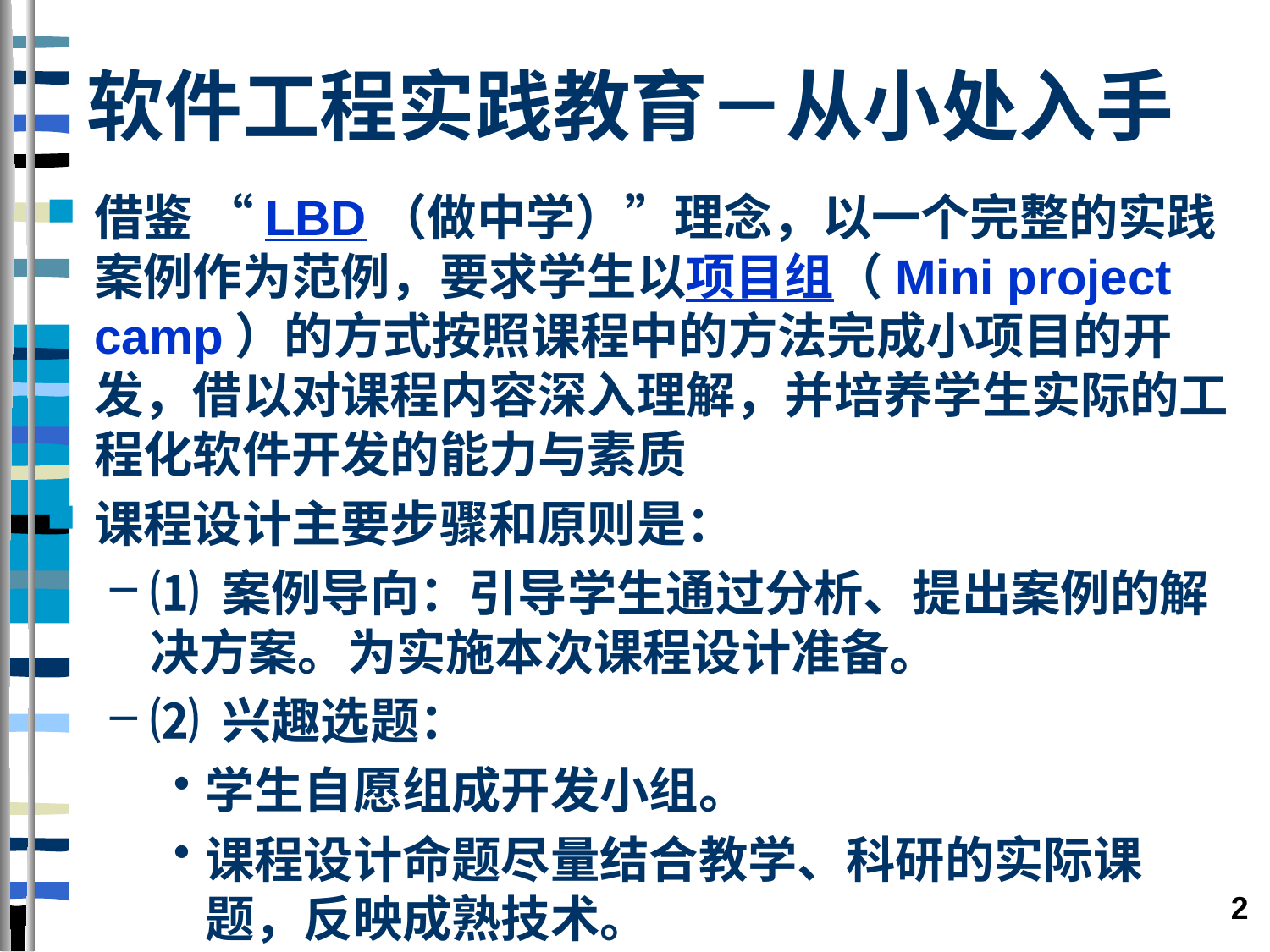

# 软件工程实践教育－从小处入手
借鉴 “LBD（做中学）”理念，以一个完整的实践案例作为范例，要求学生以项目组（Mini project camp）的方式按照课程中的方法完成小项目的开发，借以对课程内容深入理解，并培养学生实际的工程化软件开发的能力与素质
课程设计主要步骤和原则是：
⑴ 案例导向：引导学生通过分析、提出案例的解决方案。为实施本次课程设计准备。
⑵ 兴趣选题：
学生自愿组成开发小组。
课程设计命题尽量结合教学、科研的实际课题，反映成熟技术。
2